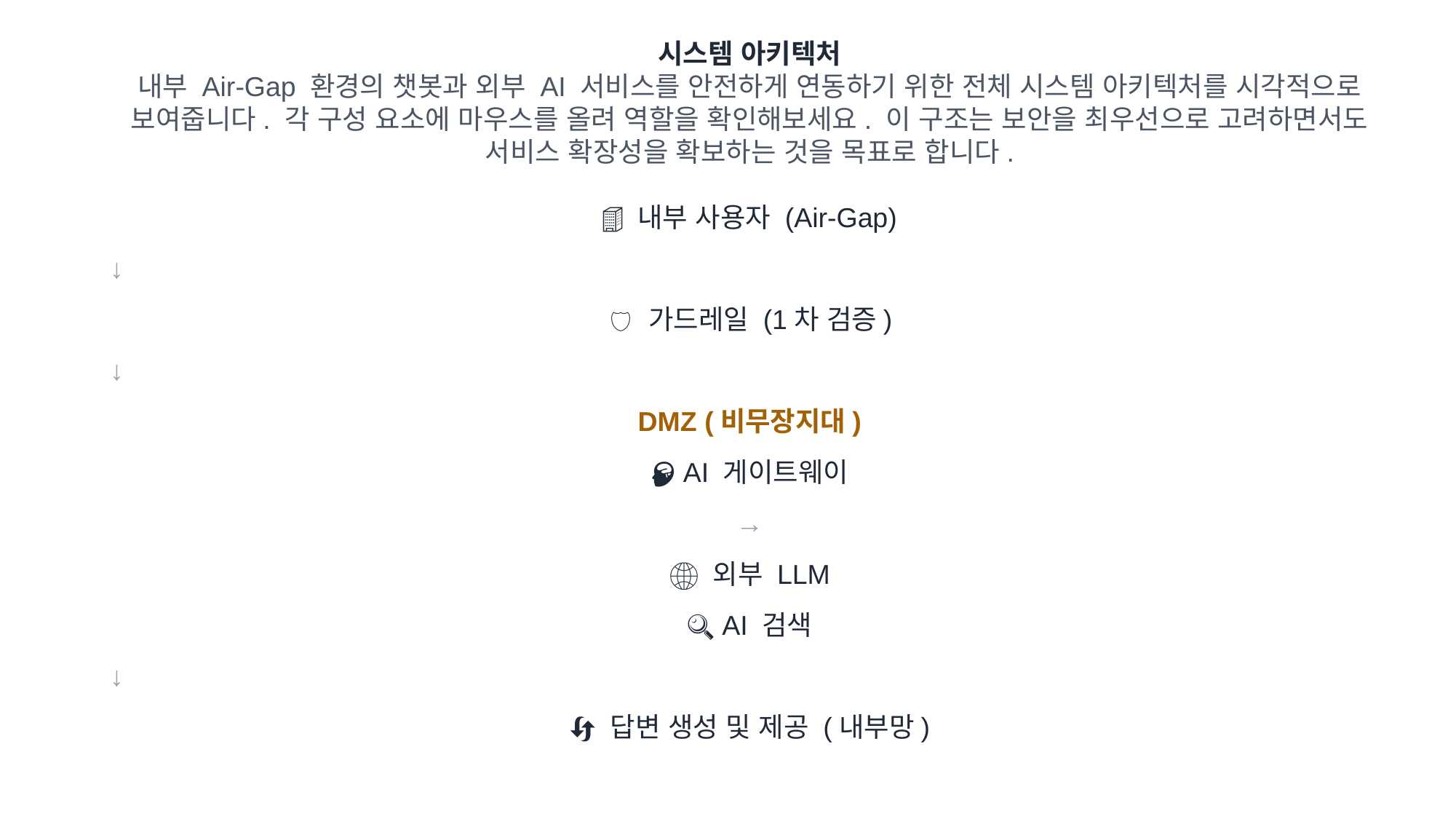

시스템 아키텍처
내부 Air-Gap 환경의 챗봇과 외부 AI 서비스를 안전하게 연동하기 위한 전체 시스템 아키텍처를 시각적으로 보여줍니다. 각 구성 요소에 마우스를 올려 역할을 확인해보세요. 이 구조는 보안을 최우선으로 고려하면서도 서비스 확장성을 확보하는 것을 목표로 합니다.

🏢 내부 사용자 (Air-Gap)
↓
🛡️ 가드레일 (1차 검증)
↓
DMZ (비무장지대)
🧠 AI 게이트웨이
→
🌐 외부 LLM
🔍 AI 검색
↓
🔄 답변 생성 및 제공 (내부망)